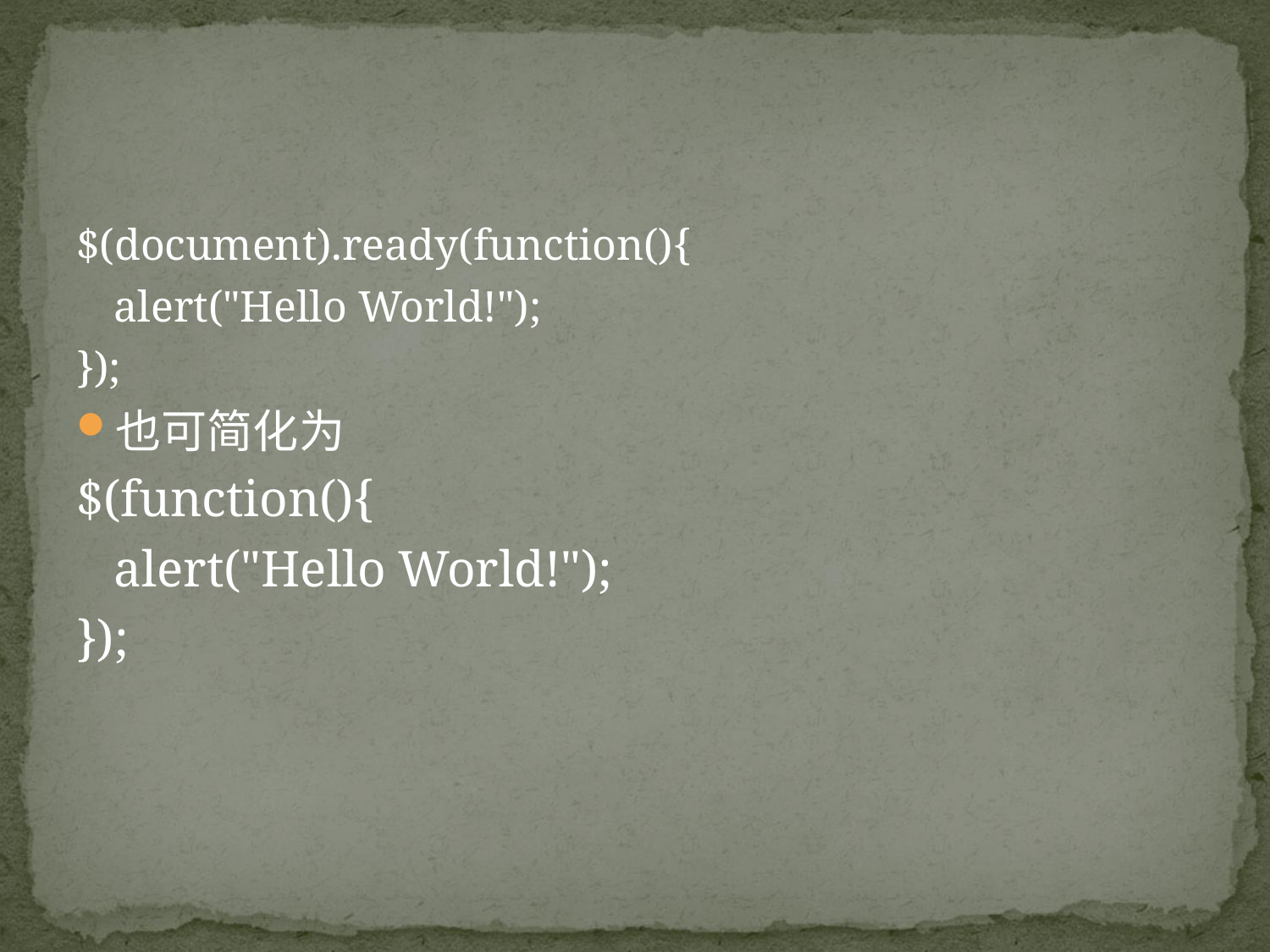

#
$(document).ready(function(){
	alert("Hello World!");
});
也可简化为
$(function(){
	alert("Hello World!");
});